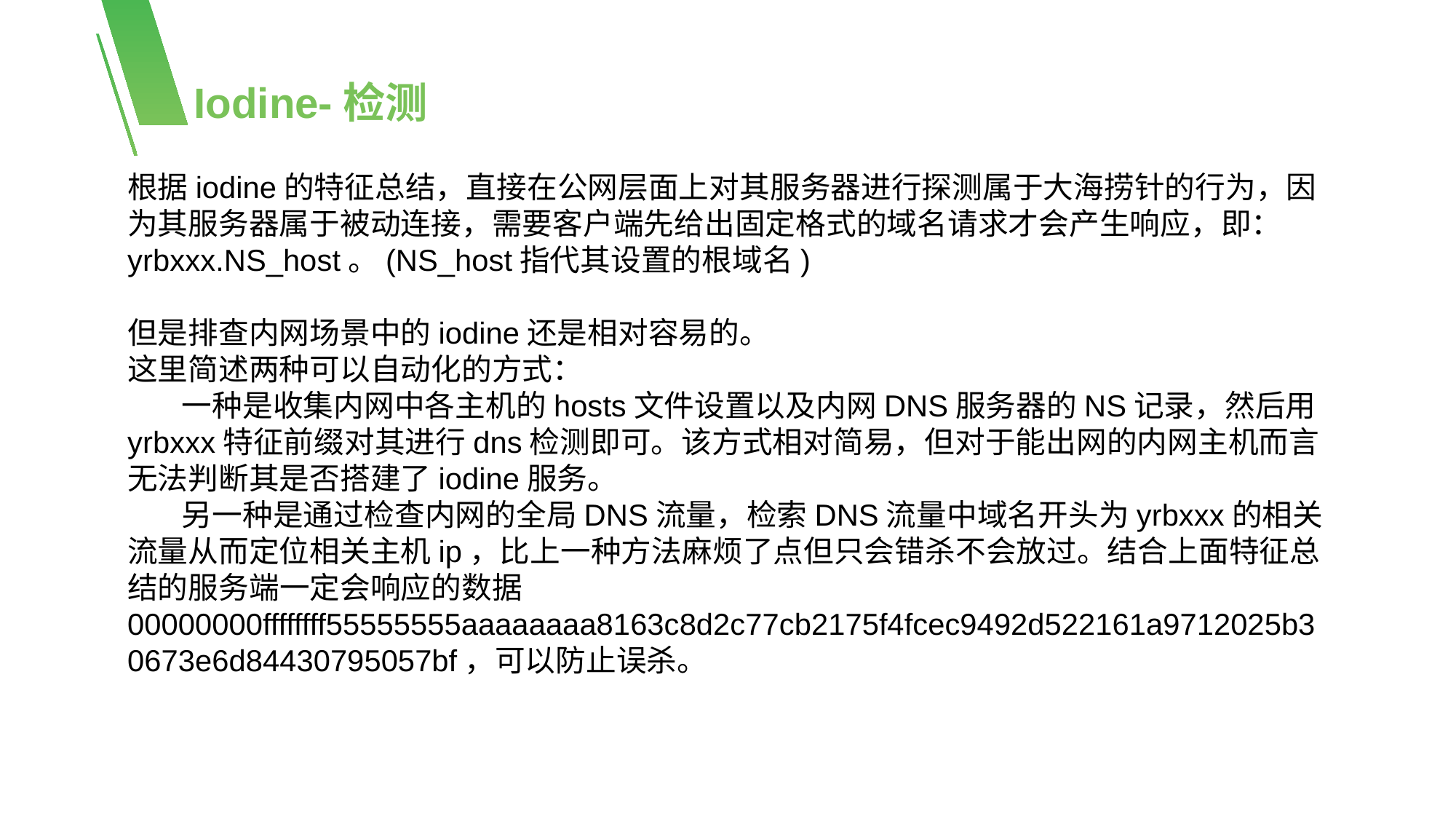

Iodine-检测
根据iodine的特征总结，直接在公网层面上对其服务器进行探测属于大海捞针的行为，因为其服务器属于被动连接，需要客户端先给出固定格式的域名请求才会产生响应，即：yrbxxx.NS_host。(NS_host指代其设置的根域名)

但是排查内网场景中的iodine还是相对容易的。
这里简述两种可以自动化的方式：
       一种是收集内网中各主机的hosts文件设置以及内网DNS服务器的NS记录，然后用yrbxxx特征前缀对其进行dns检测即可。该方式相对简易，但对于能出网的内网主机而言无法判断其是否搭建了iodine服务。
       另一种是通过检查内网的全局DNS流量，检索DNS流量中域名开头为yrbxxx的相关流量从而定位相关主机ip，比上一种方法麻烦了点但只会错杀不会放过。结合上面特征总结的服务端一定会响应的数据00000000ffffffff55555555aaaaaaaa8163c8d2c77cb2175f4fcec9492d522161a9712025b30673e6d84430795057bf，可以防止误杀。